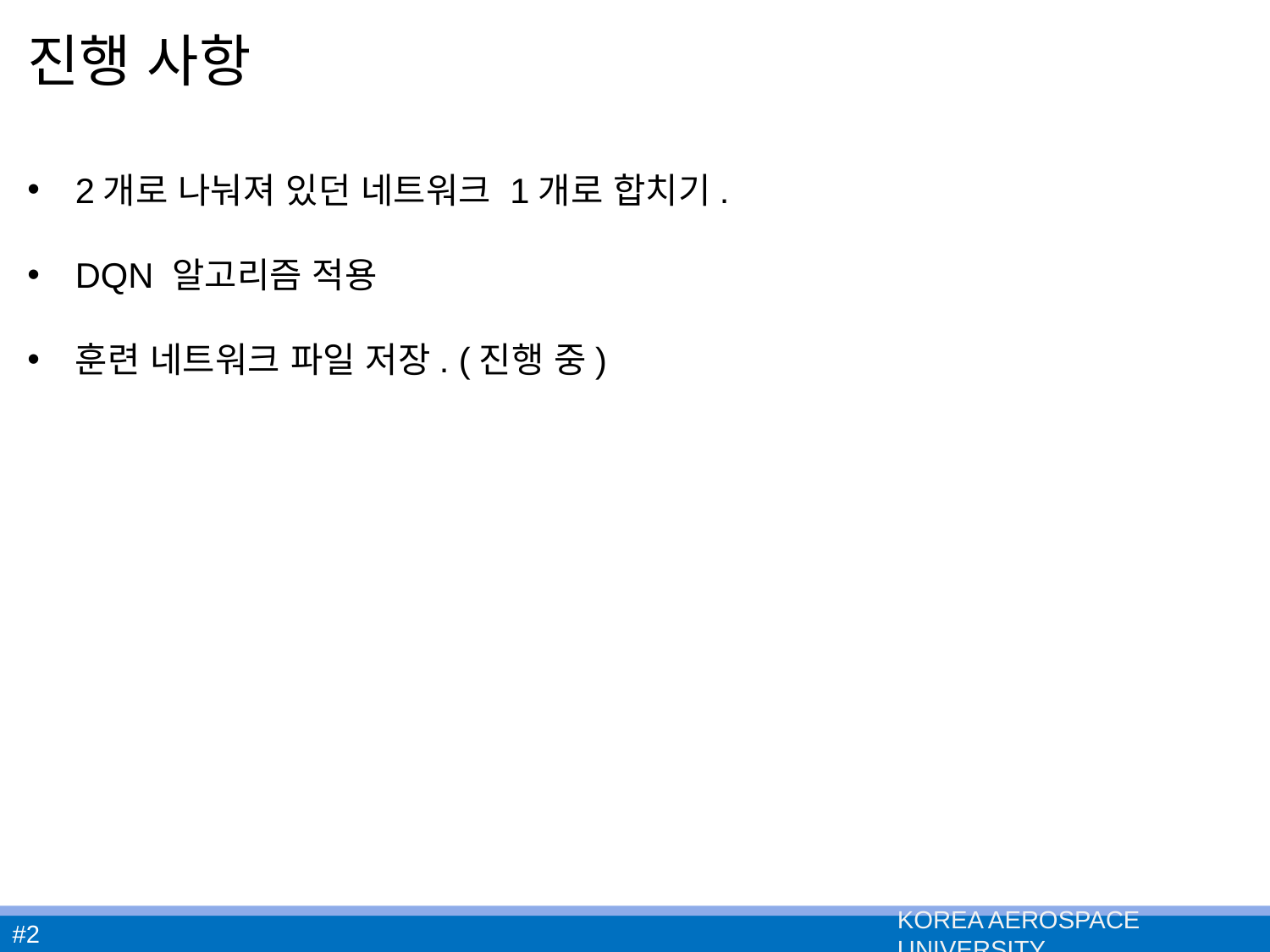

# 진행 사항

2개로 나눠져 있던 네트워크 1개로 합치기.

DQN 알고리즘 적용

훈련 네트워크 파일 저장. (진행 중)

#2